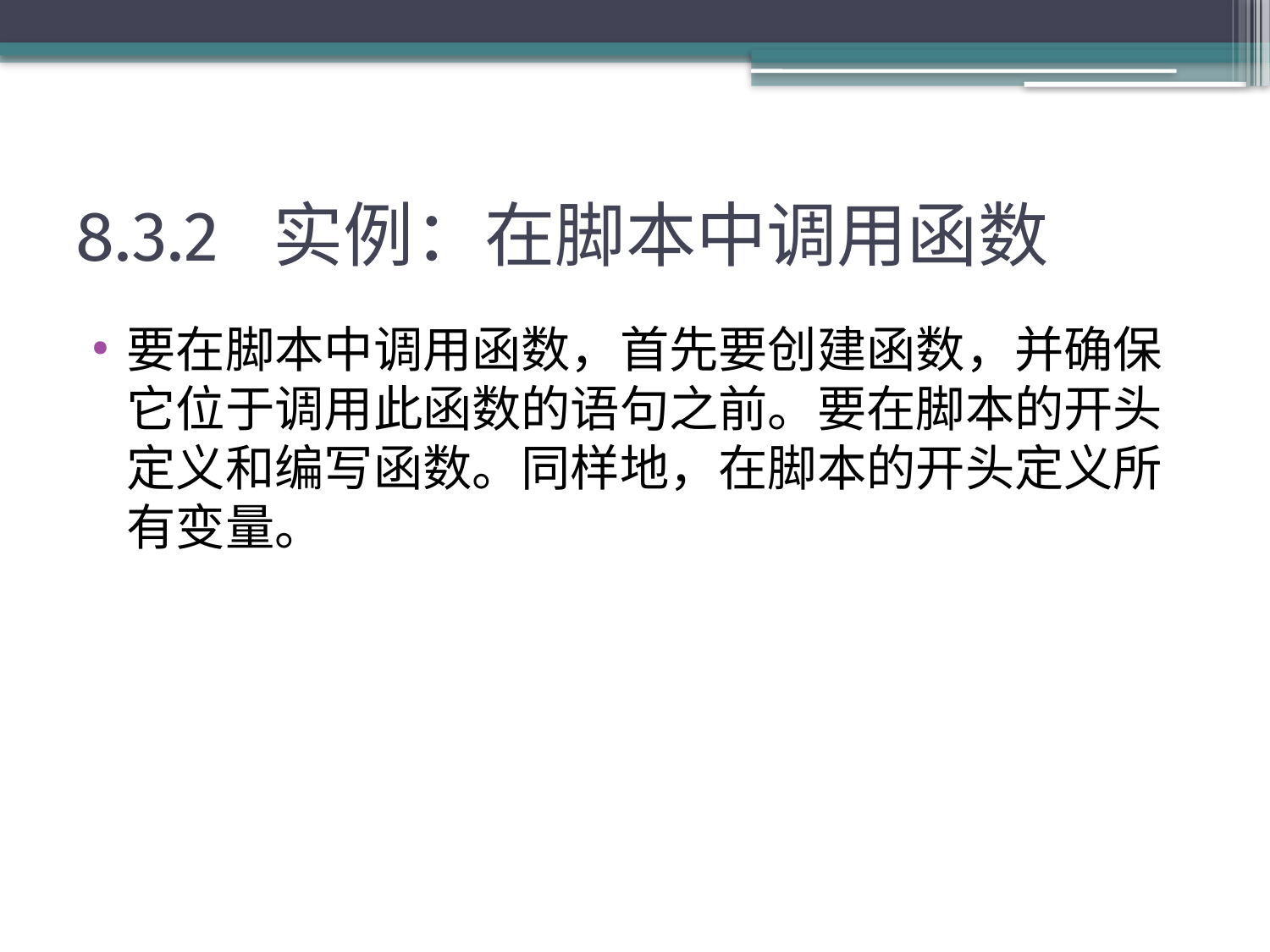

# 8.3.2  实例：在脚本中调用函数
要在脚本中调用函数，首先要创建函数，并确保它位于调用此函数的语句之前。要在脚本的开头定义和编写函数。同样地，在脚本的开头定义所有变量。